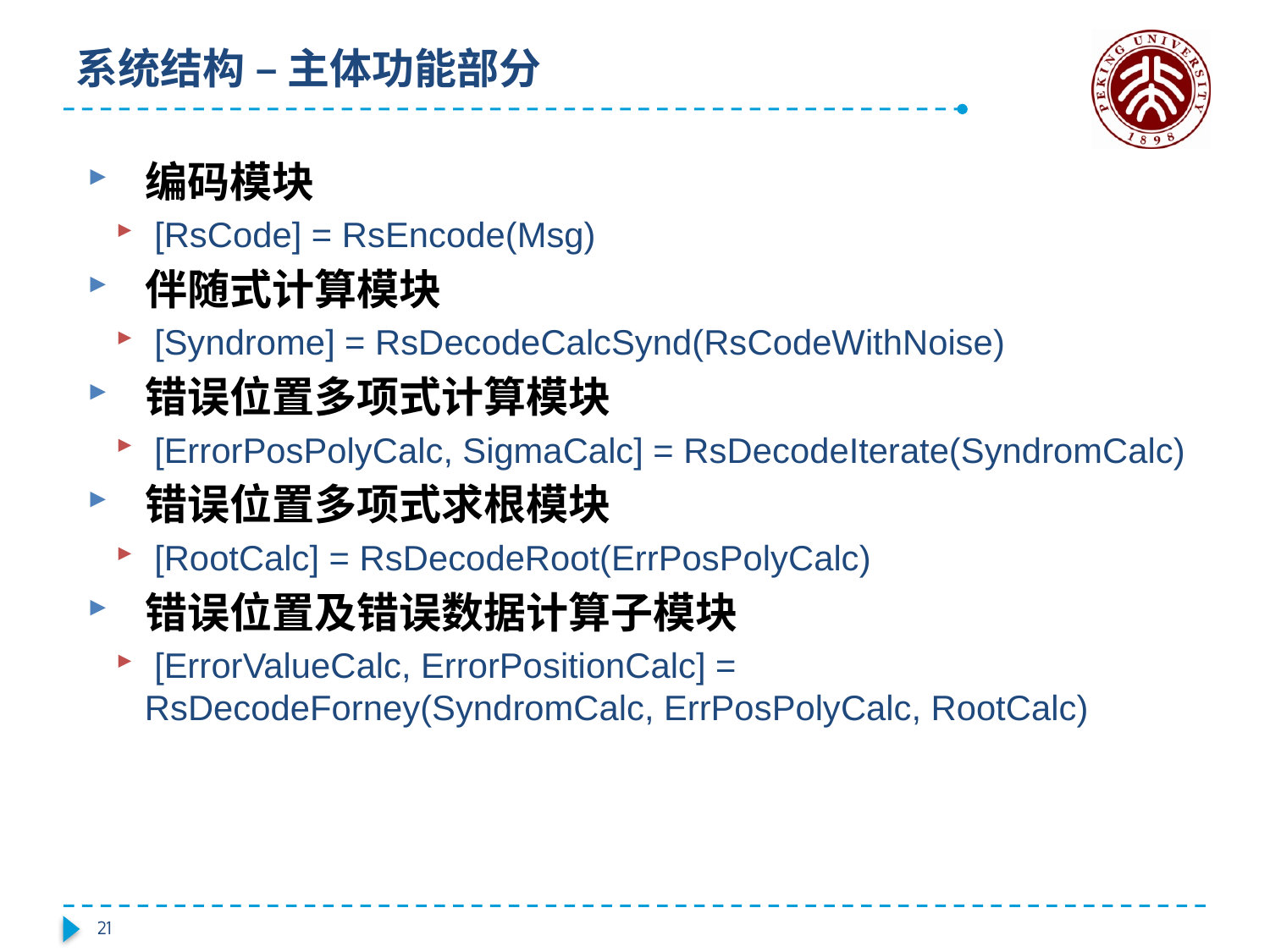

# 系统结构 – 主体功能部分
  编码模块
 [RsCode] = RsEncode(Msg)
  伴随式计算模块
 [Syndrome] = RsDecodeCalcSynd(RsCodeWithNoise)
  错误位置多项式计算模块
 [ErrorPosPolyCalc, SigmaCalc] = RsDecodeIterate(SyndromCalc)
  错误位置多项式求根模块
 [RootCalc] = RsDecodeRoot(ErrPosPolyCalc)
  错误位置及错误数据计算子模块
 [ErrorValueCalc, ErrorPositionCalc] = RsDecodeForney(SyndromCalc, ErrPosPolyCalc, RootCalc)

21